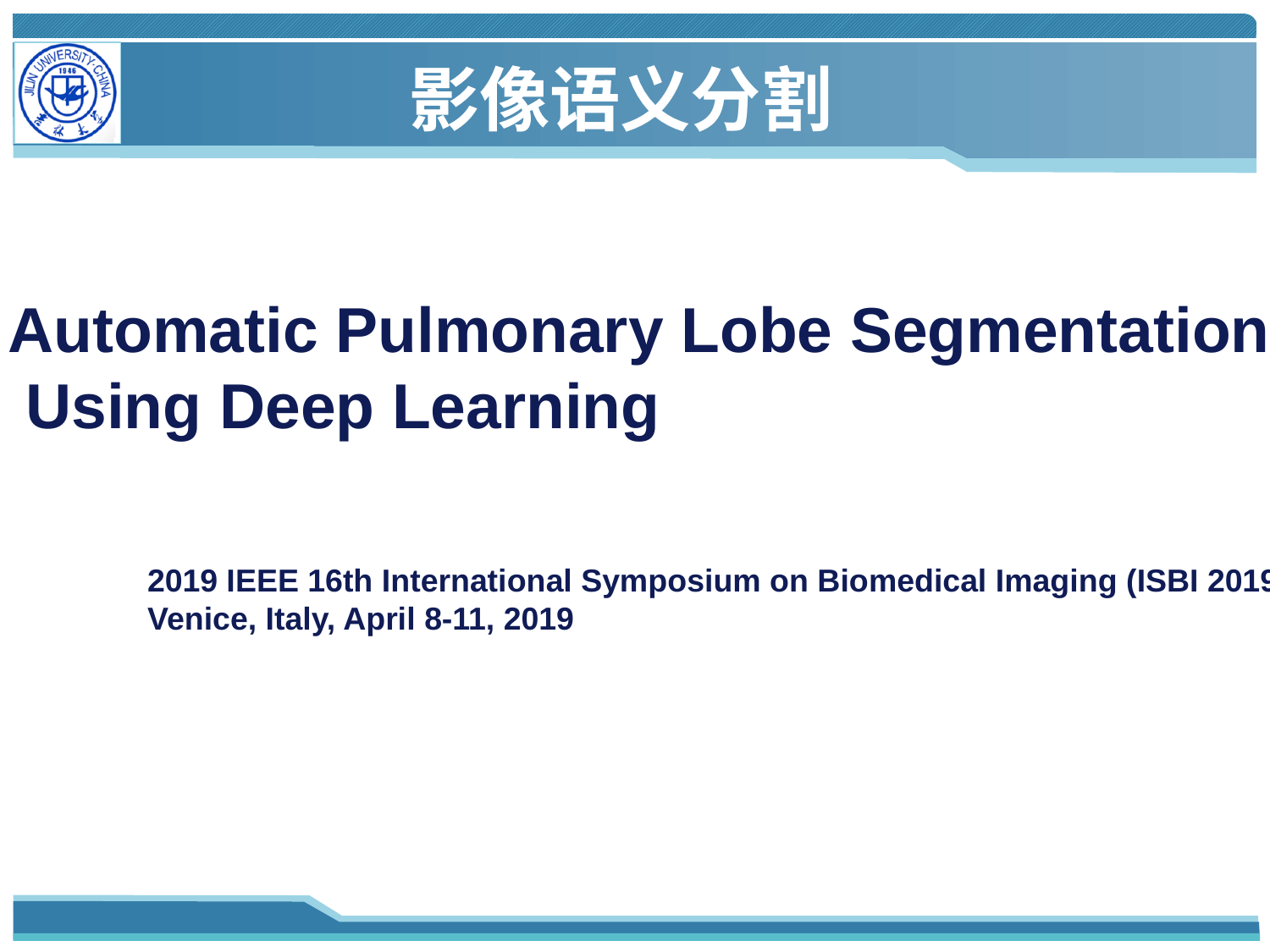

影像语义分割
Automatic Pulmonary Lobe Segmentation Using Deep Learning

2019 IEEE 16th International Symposium on Biomedical Imaging (ISBI 2019) Venice, Italy, April 8-11, 2019